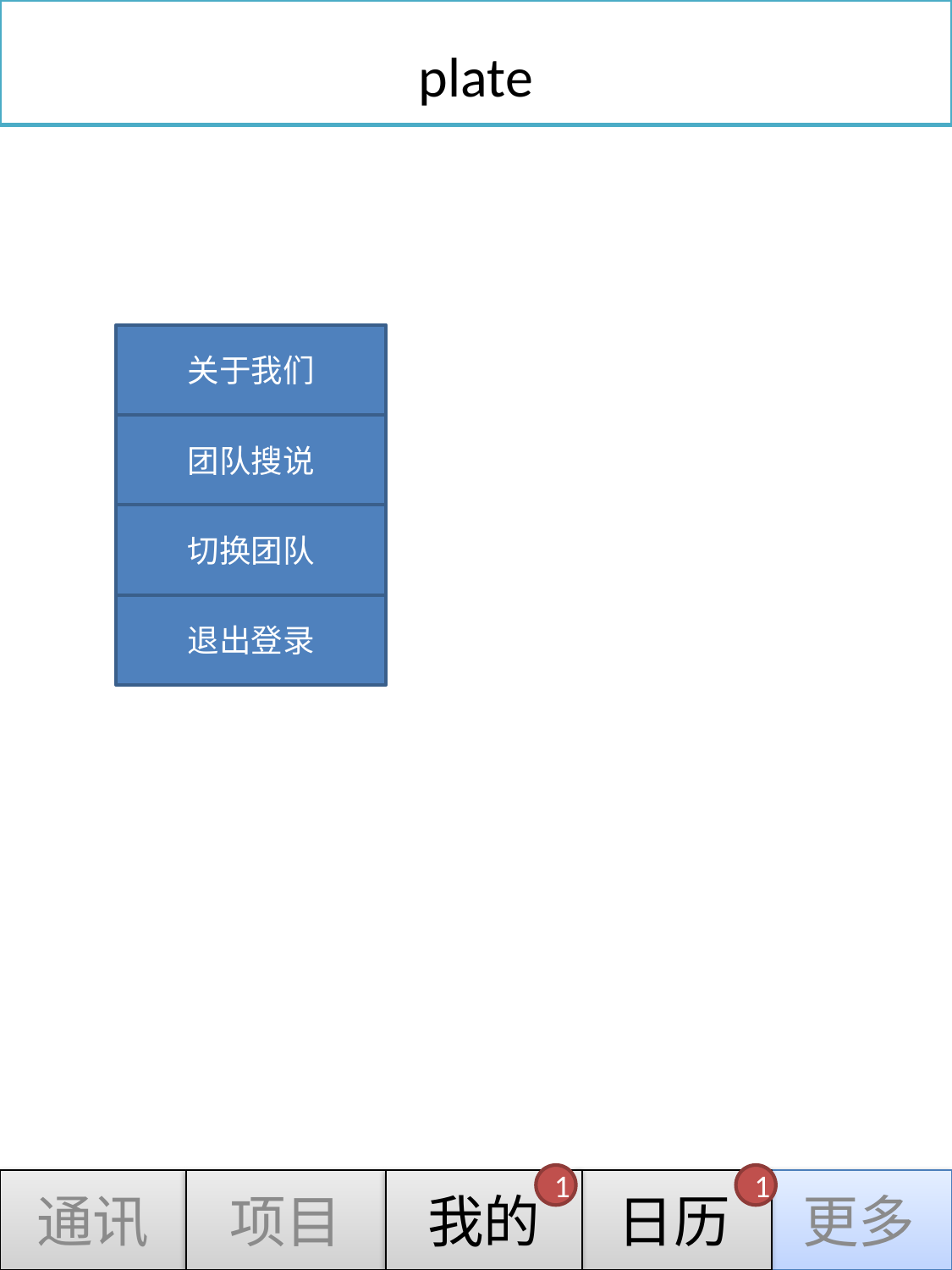

plate
关于我们
团队搜说
切换团队
退出登录
1
1
通讯
项目
我的
日历
更多